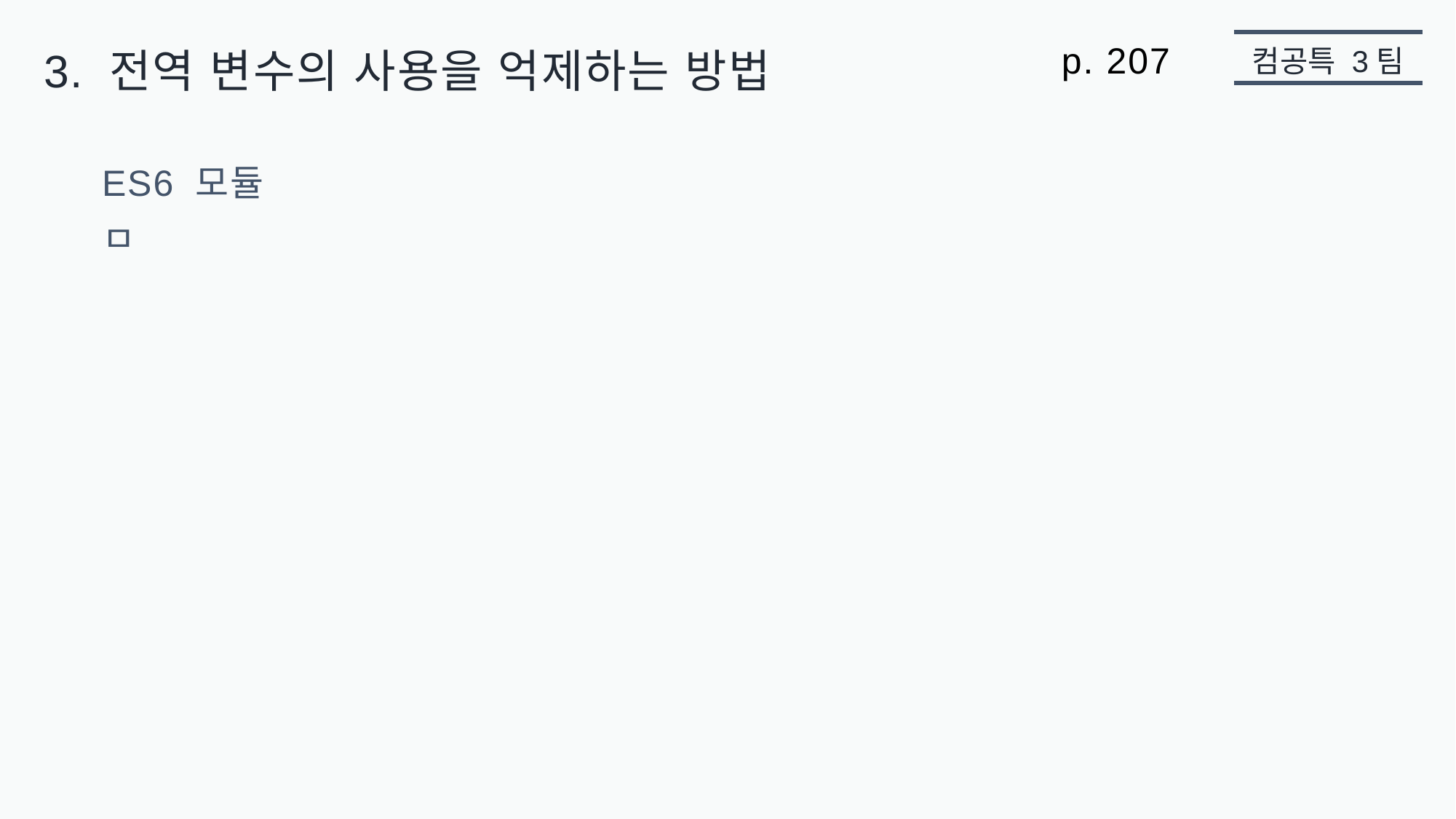

p. 207
3. 전역 변수의 사용을 억제하는 방법
컴공특 3팀
ES6 모듈
ㅁ